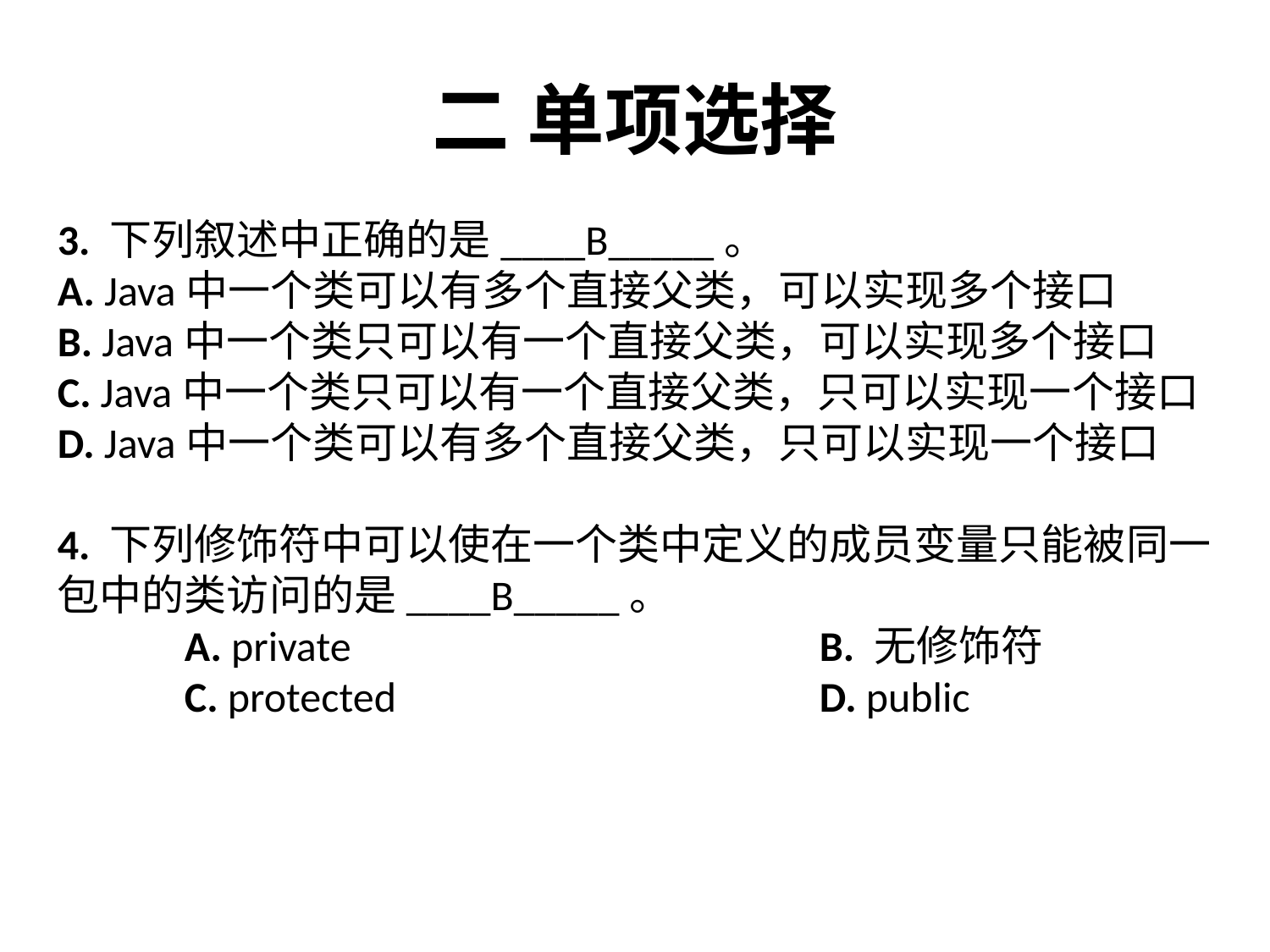

# 二 单项选择
3. 下列叙述中正确的是____B_____。
A. Java中一个类可以有多个直接父类，可以实现多个接口
B. Java中一个类只可以有一个直接父类，可以实现多个接口
C. Java中一个类只可以有一个直接父类，只可以实现一个接口
D. Java中一个类可以有多个直接父类，只可以实现一个接口

4. 下列修饰符中可以使在一个类中定义的成员变量只能被同一包中的类访问的是____B_____。
	A. private				B. 无修饰符
 	C. protected				D. public